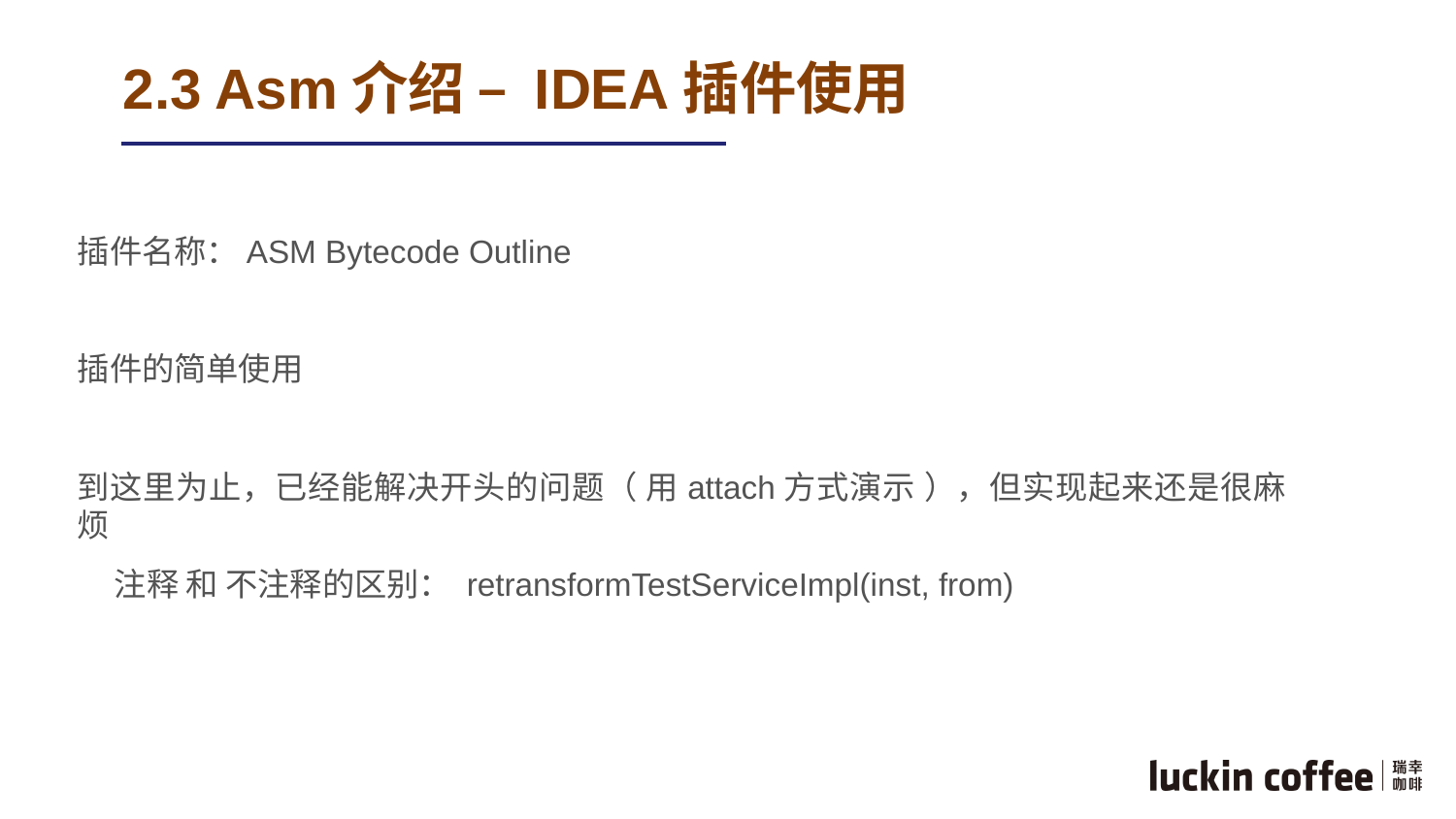

# 2.3 Asm介绍 – IDEA插件使用

插件名称：ASM Bytecode Outline

插件的简单使用

到这里为止，已经能解决开头的问题（ 用attach方式演示 ），但实现起来还是很麻烦
    注释 和 不注释的区别： retransformTestServiceImpl(inst, from)